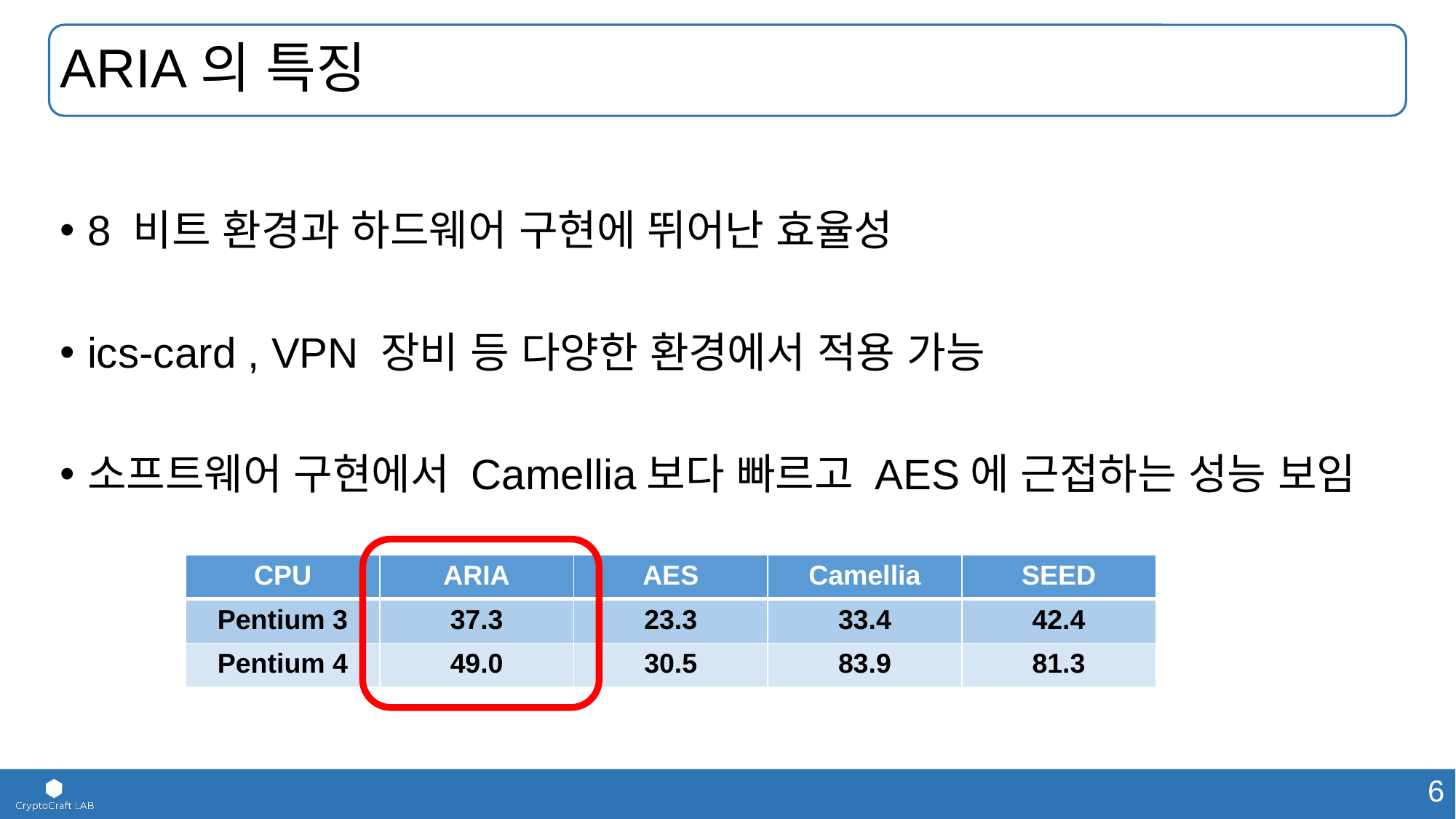

# ARIA의 특징

8 비트 환경과 하드웨어 구현에 뛰어난 효율성

ics-card , VPN 장비 등 다양한 환경에서 적용 가능

소프트웨어 구현에서 Camellia보다 빠르고 AES에 근접하는 성능 보임

| CPU | ARIA | AES | Camellia | SEED |
| --- | --- | --- | --- | --- |
| Pentium 3 | 37.3 | 23.3 | 33.4 | 42.4 |
| Pentium 4 | 49.0 | 30.5 | 83.9 | 81.3 |